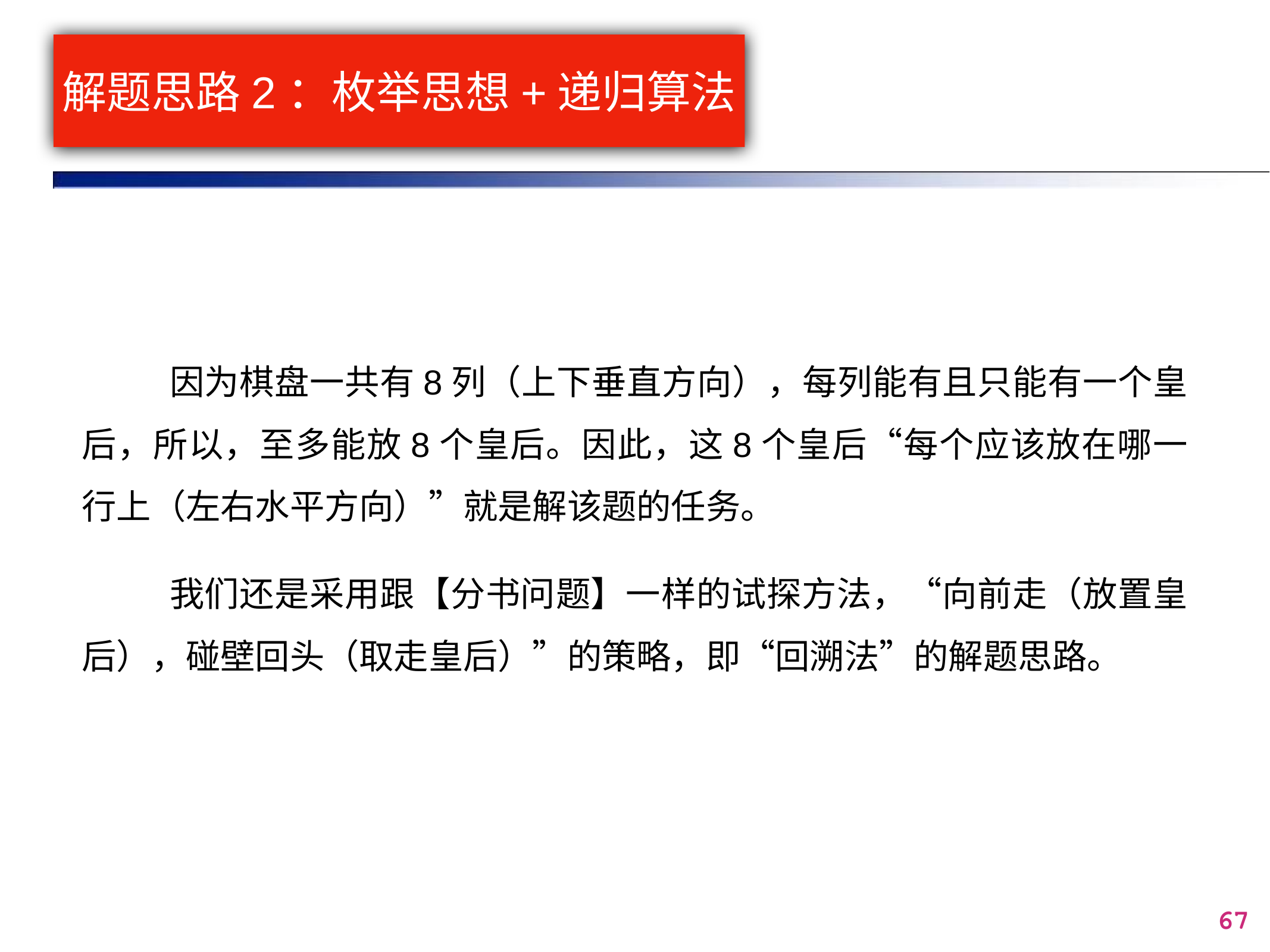

# 解题思路2：枚举思想+递归算法
因为棋盘一共有8列（上下垂直方向），每列能有且只能有一个皇后，所以，至多能放8个皇后。因此，这8个皇后“每个应该放在哪一行上（左右水平方向）”就是解该题的任务。
我们还是采用跟【分书问题】一样的试探方法，“向前走（放置皇后），碰壁回头（取走皇后）”的策略，即“回溯法”的解题思路。
67